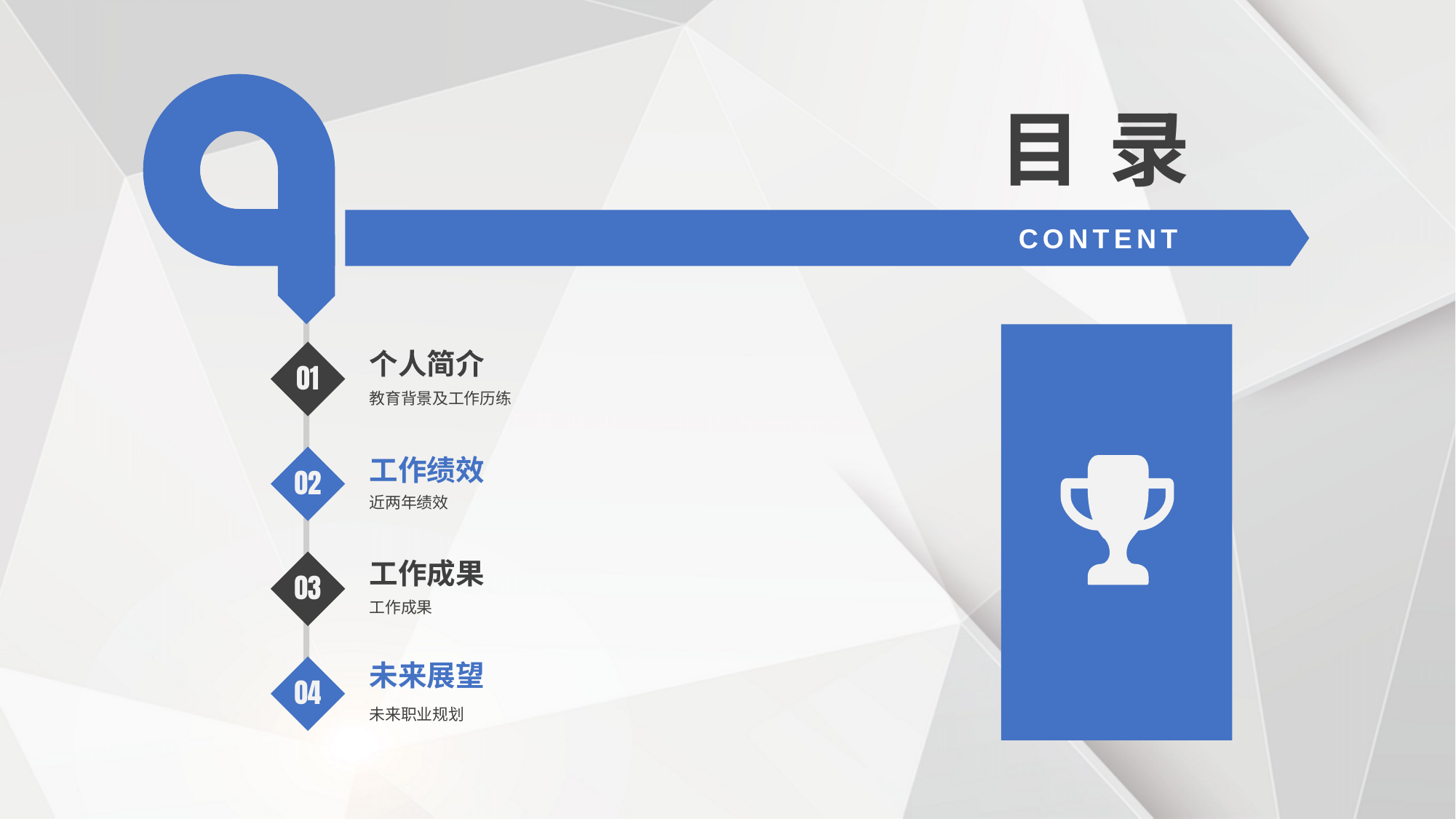

目 录

CONTENT

01
个人简介
教育背景及工作历练
02

工作绩效
近两年绩效
03
工作成果
工作成果
04
未来展望
未来职业规划